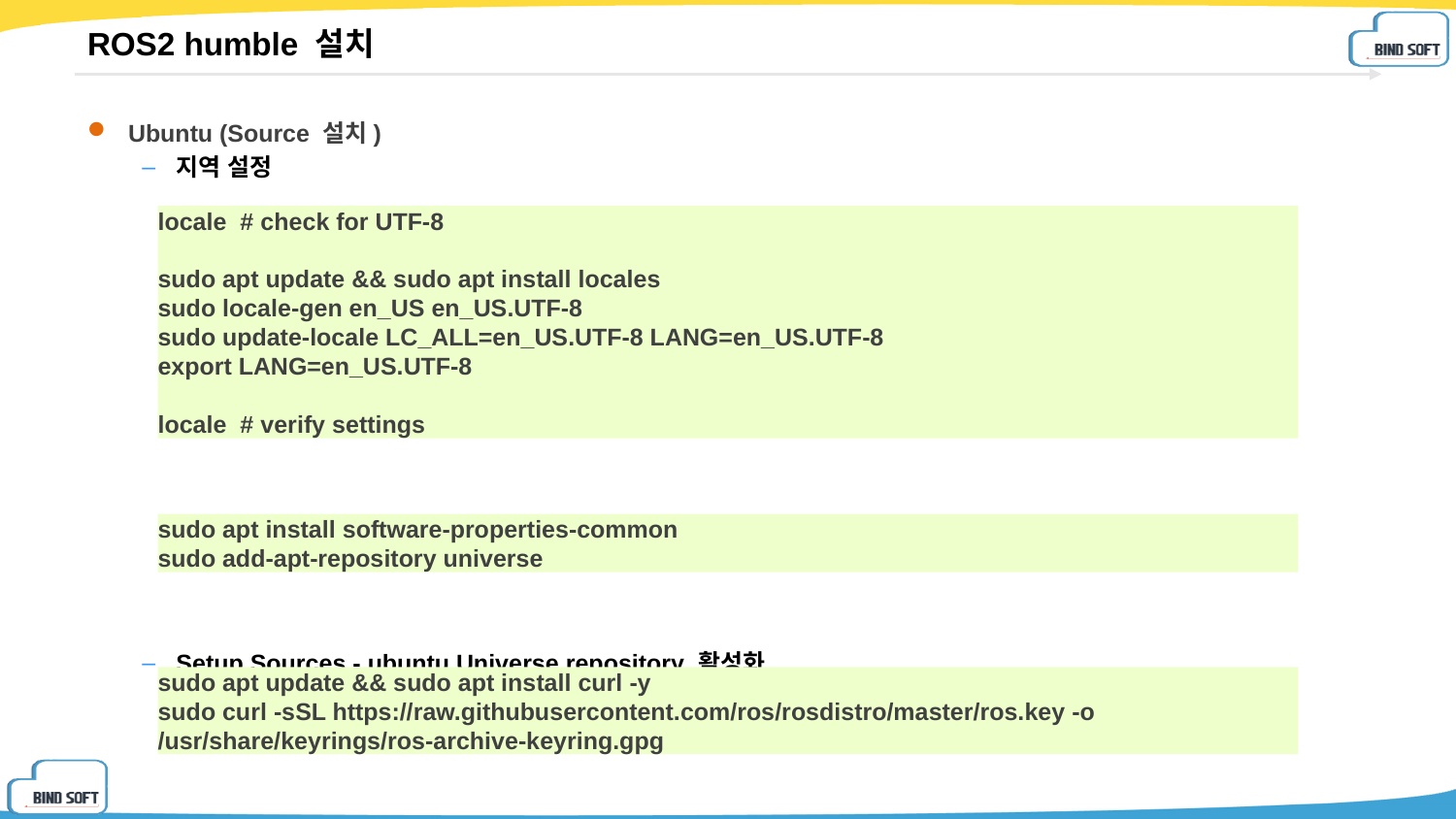

# ROS2 humble 설치
Ubuntu (Source 설치)
지역 설정

Setup Sources - ubuntu Universe repository 활성화

Setup Sources - GPG key 추가

locale  # check for UTF-8

sudo apt update && sudo apt install locales
sudo locale-gen en_US en_US.UTF-8
sudo update-locale LC_ALL=en_US.UTF-8 LANG=en_US.UTF-8
export LANG=en_US.UTF-8

locale  # verify settings
sudo apt install software-properties-common
sudo add-apt-repository universe
sudo apt update && sudo apt install curl -y
sudo curl -sSL https://raw.githubusercontent.com/ros/rosdistro/master/ros.key -o /usr/share/keyrings/ros-archive-keyring.gpg